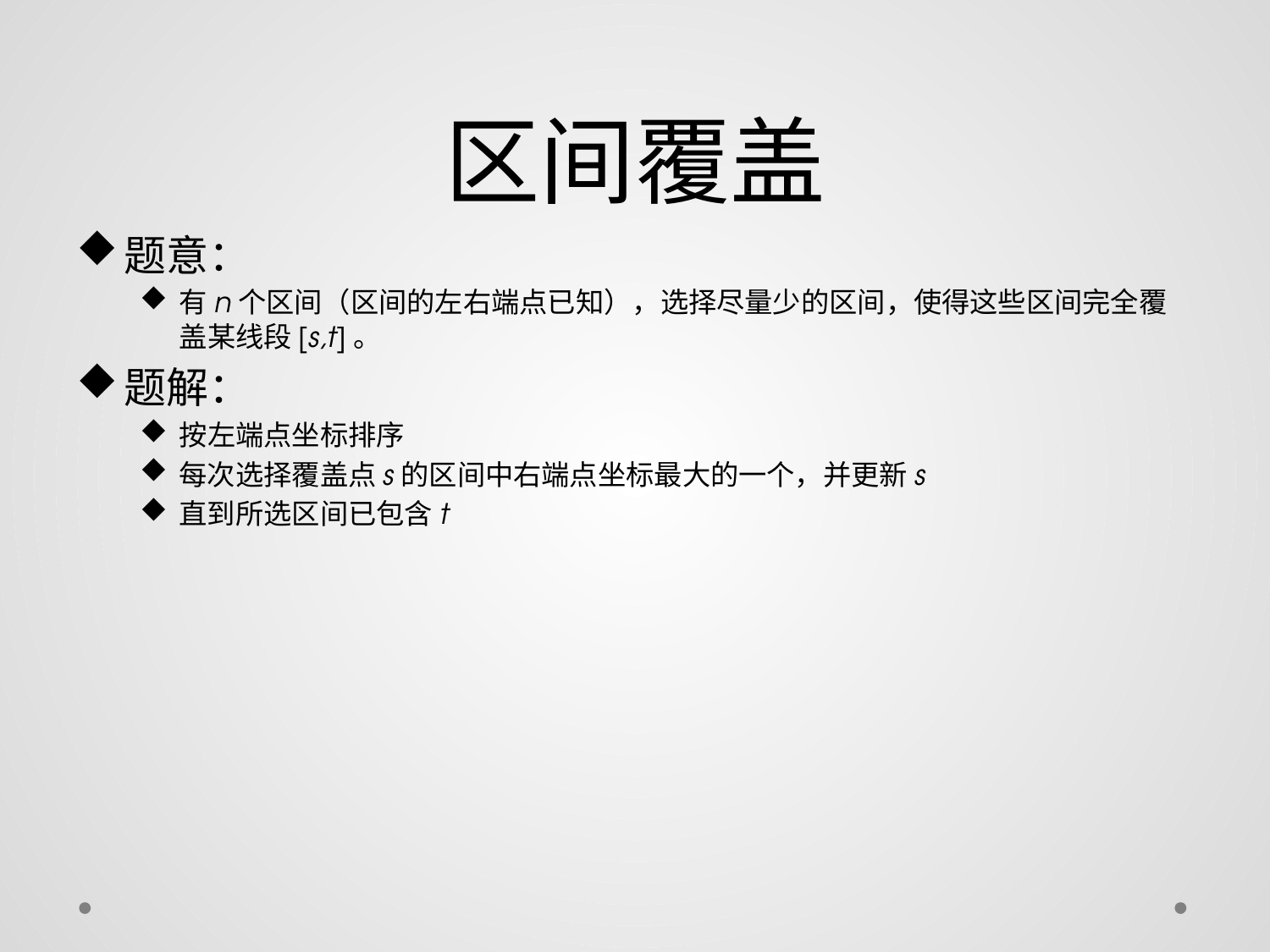

# 区间覆盖
题意：
有n个区间（区间的左右端点已知），选择尽量少的区间，使得这些区间完全覆盖某线段[s,t]。
题解：
按左端点坐标排序
每次选择覆盖点s的区间中右端点坐标最大的一个，并更新s
直到所选区间已包含t